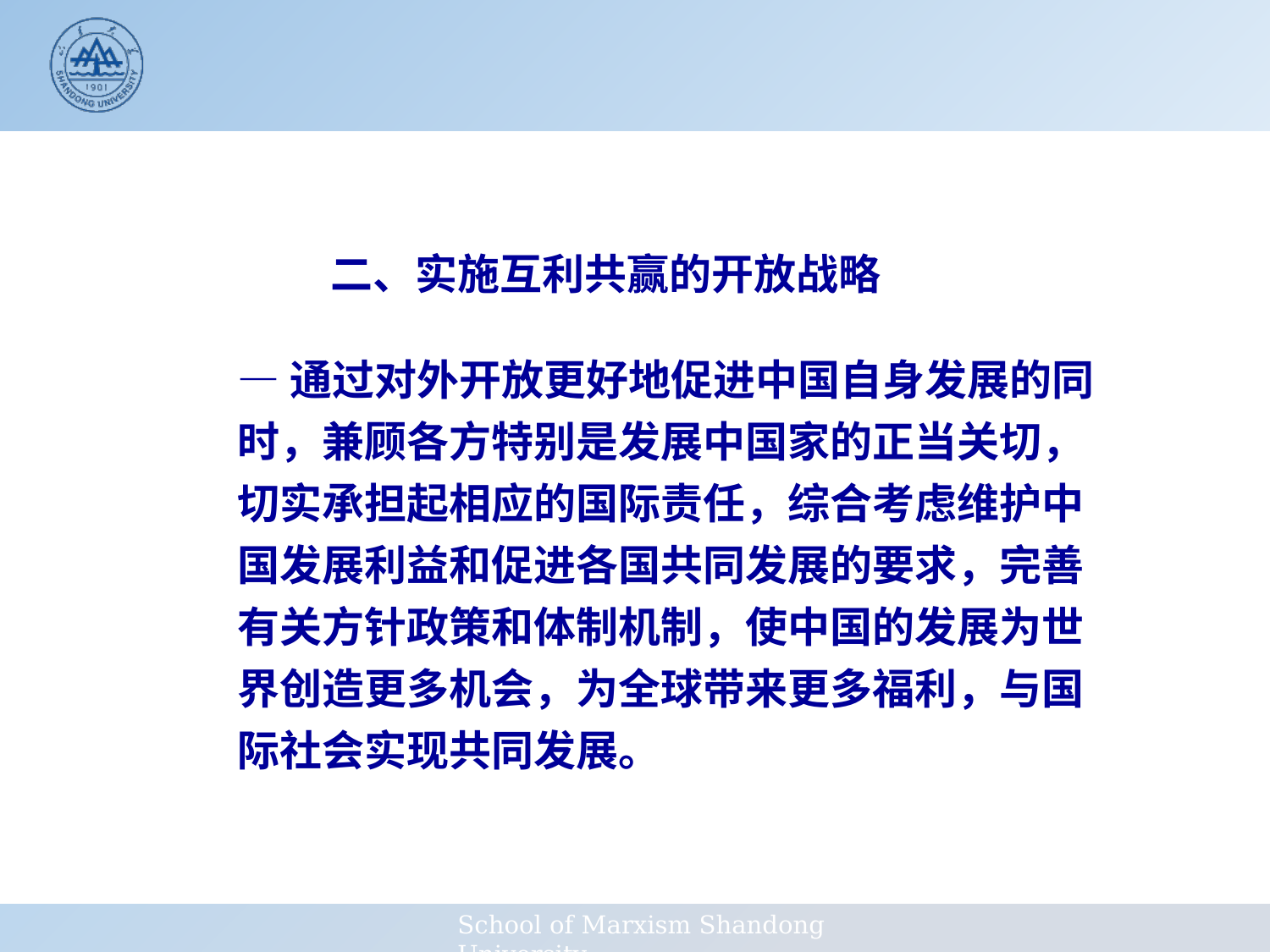

二、实施互利共赢的开放战略
—通过对外开放更好地促进中国自身发展的同时，兼顾各方特别是发展中国家的正当关切，切实承担起相应的国际责任，综合考虑维护中国发展利益和促进各国共同发展的要求，完善有关方针政策和体制机制，使中国的发展为世界创造更多机会，为全球带来更多福利，与国际社会实现共同发展。